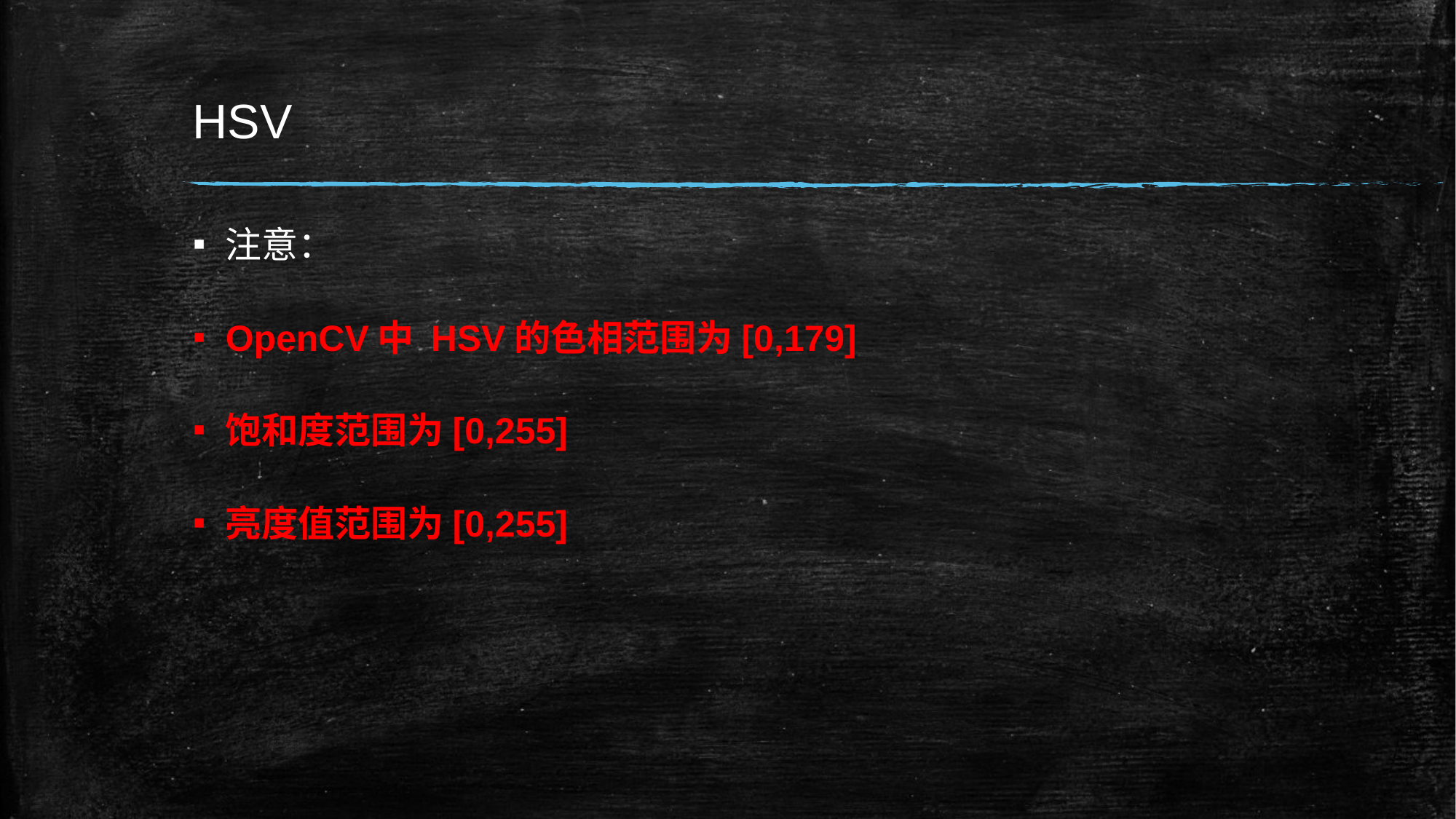

# HSV
注意：
OpenCV中 HSV的色相范围为[0,179]
饱和度范围为[0,255]
亮度值范围为[0,255]